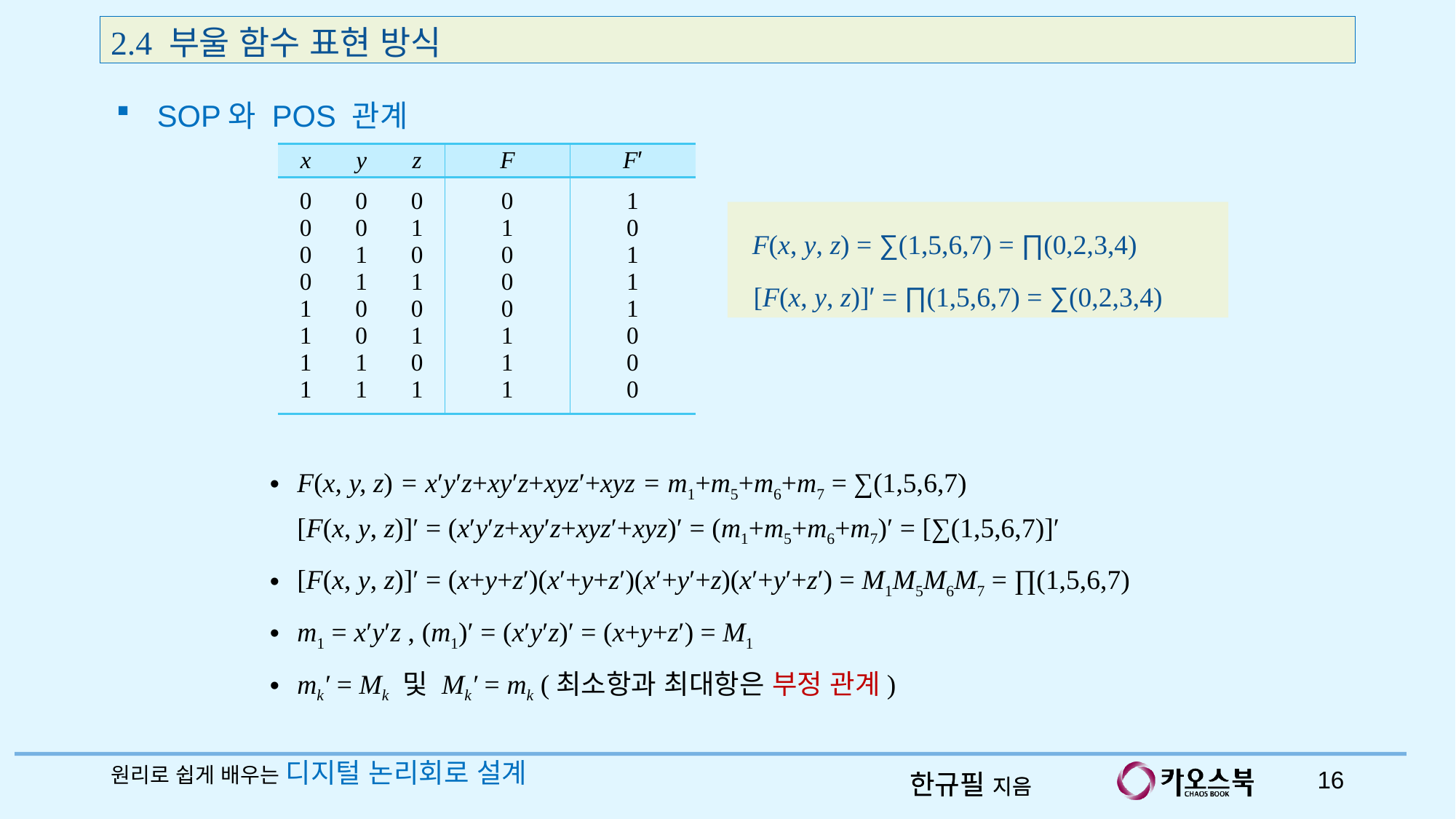

2.4 부울 함수 표현 방식
SOP와 POS 관계
| x | y | z | F | F′ |
| --- | --- | --- | --- | --- |
| 0 0 0 0 1 1 1 1 | 0 0 1 1 0 0 1 1 | 0 1 0 1 0 1 0 1 | 0 1 0 0 0 1 1 1 | 1 0 1 1 1 0 0 0 |
  F(x, y, z) = ∑(1,5,6,7) = ∏(0,2,3,4)
[F(x, y, z)]′ = ∏(1,5,6,7) = ∑(0,2,3,4)
F(x, y, z) = x′y′z+xy′z+xyz′+xyz = m1+m5+m6+m7 = ∑(1,5,6,7)
[F(x, y, z)]′ = (x′y′z+xy′z+xyz′+xyz)′ = (m1+m5+m6+m7)′ = [∑(1,5,6,7)]′
[F(x, y, z)]′ = (x+y+z′)(x′+y+z′)(x′+y′+z)(x′+y′+z′) = M1M5M6M7 = ∏(1,5,6,7)
m1 = x′y′z , (m1)′ = (x′y′z)′ = (x+y+z′) = M1
mk′ = Mk 및 Mk′ = mk (최소항과 최대항은 부정 관계)

원리로 쉽게 배우는 디지털 논리회로 설계
16